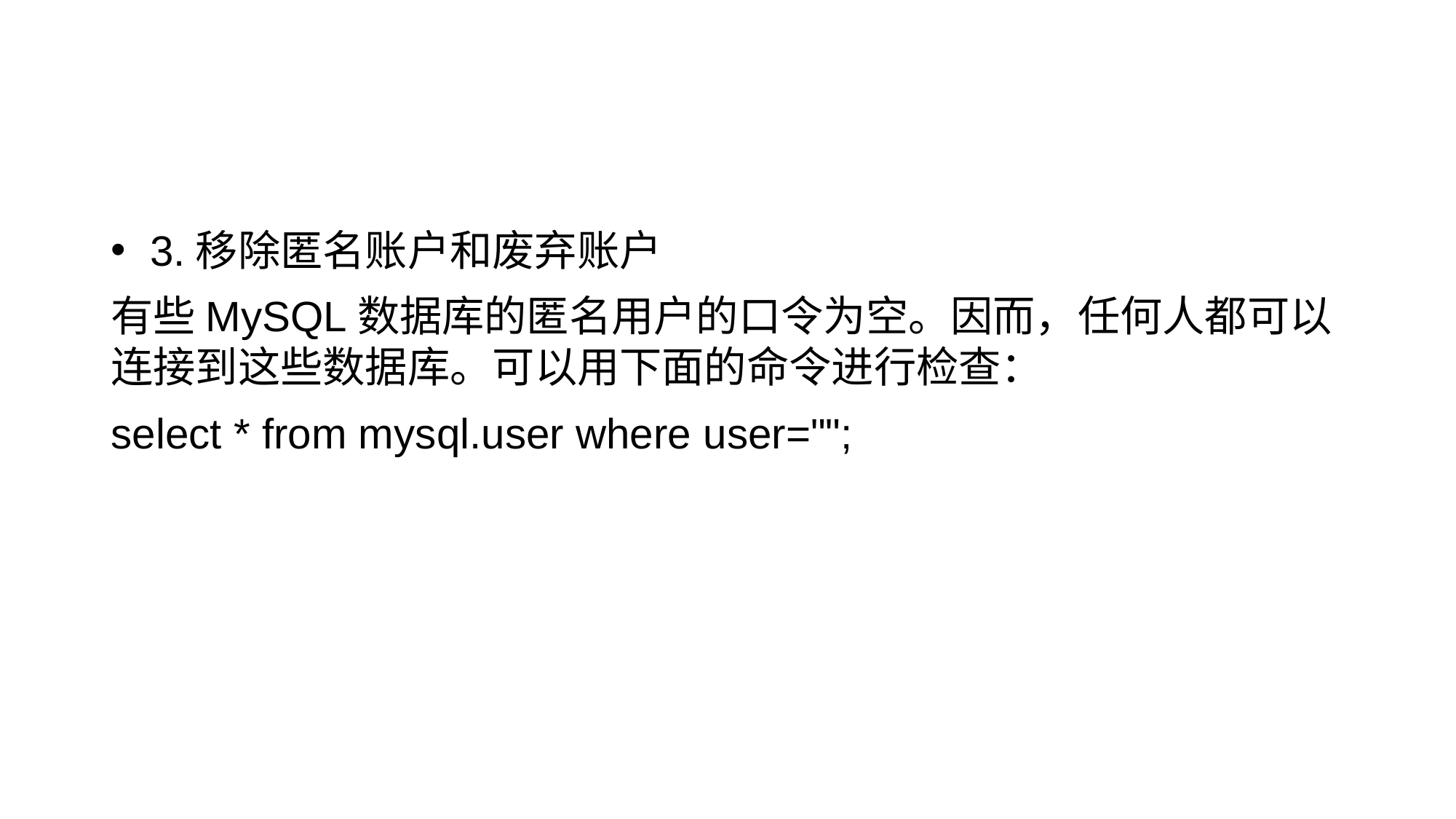

#
 3.移除匿名账户和废弃账户
有些MySQL数据库的匿名用户的口令为空。因而，任何人都可以连接到这些数据库。可以用下面的命令进行检查：
select * from mysql.user where user="";